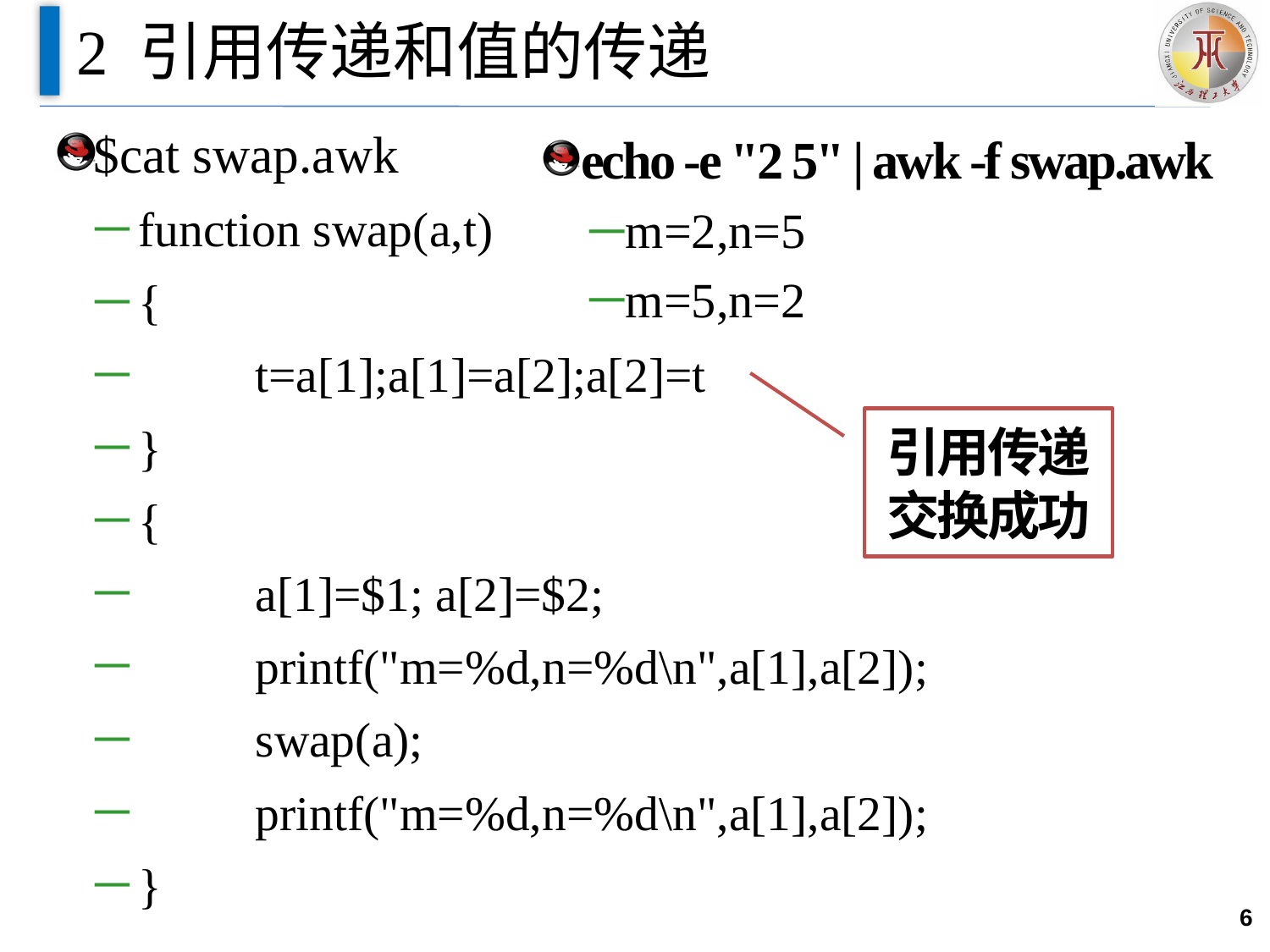

# 2 引用传递和值的传递
$cat swap.awk
function swap(a,t)
{
	t=a[1];a[1]=a[2];a[2]=t
}
{
	a[1]=$1; a[2]=$2;
	printf("m=%d,n=%d\n",a[1],a[2]);
	swap(a);
	printf("m=%d,n=%d\n",a[1],a[2]);
}
echo -e "2 5" | awk -f swap.awk
m=2,n=5
m=5,n=2
引用传递
交换成功
6